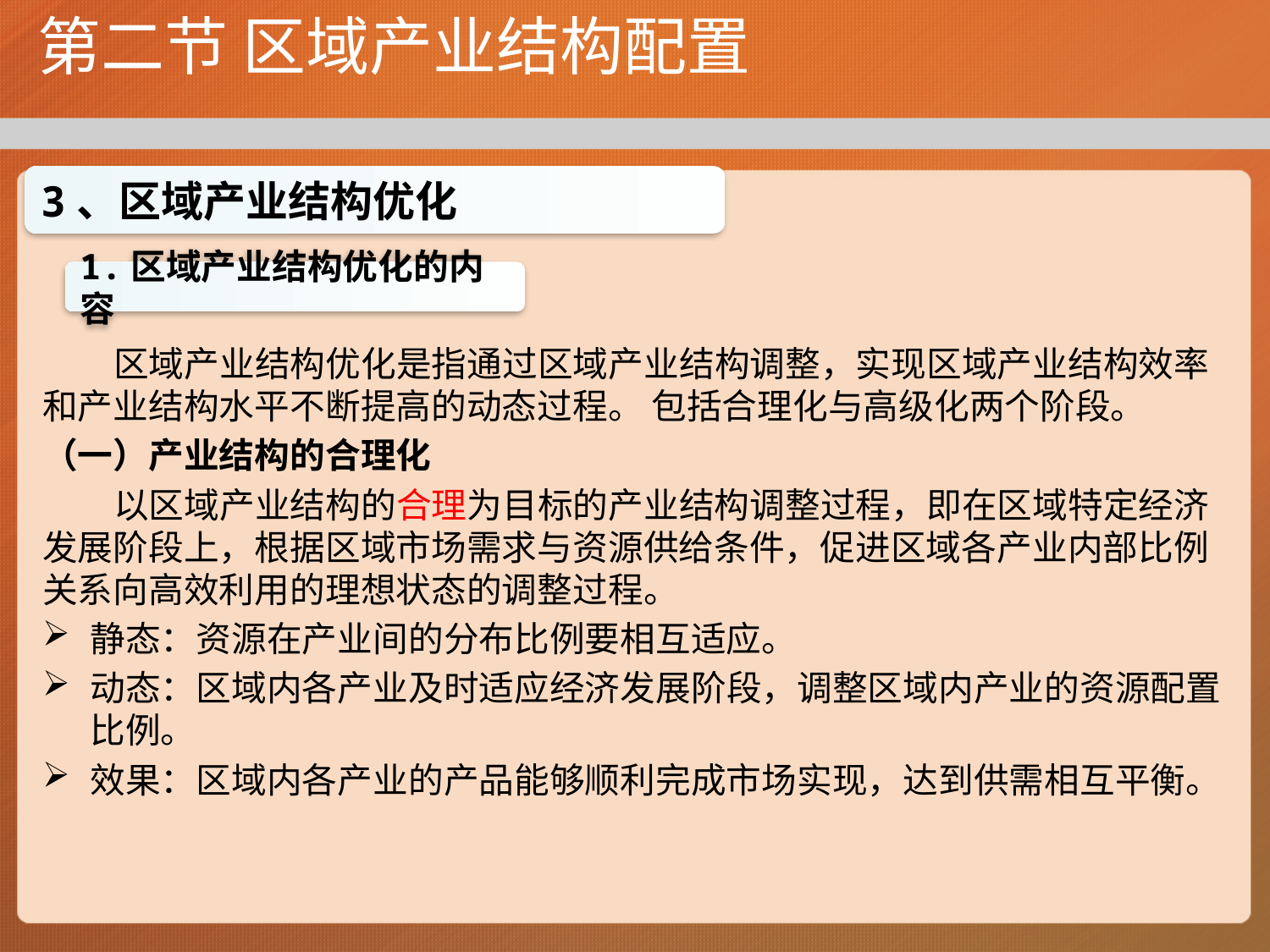

# 第二节 区域产业结构配置
3、区域产业结构优化

        区域产业结构优化是指通过区域产业结构调整，实现区域产业结构效率和产业结构水平不断提高的动态过程。 包括合理化与高级化两个阶段。
（一）产业结构的合理化
        以区域产业结构的合理为目标的产业结构调整过程，即在区域特定经济发展阶段上，根据区域市场需求与资源供给条件，促进区域各产业内部比例关系向高效利用的理想状态的调整过程。
静态：资源在产业间的分布比例要相互适应。
动态：区域内各产业及时适应经济发展阶段，调整区域内产业的资源配置比例。
效果：区域内各产业的产品能够顺利完成市场实现，达到供需相互平衡。

1.区域产业结构优化的内容